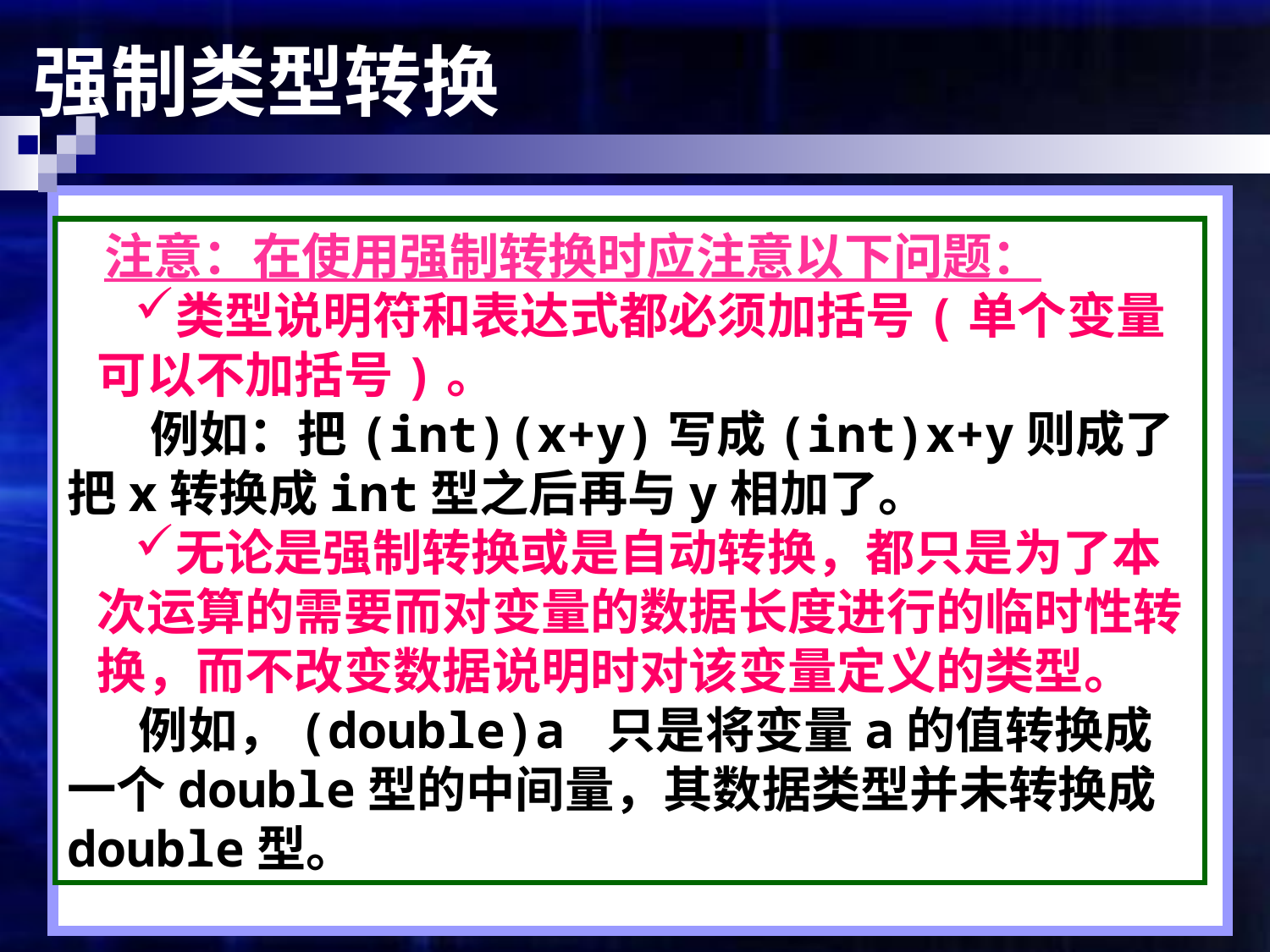

# 强制类型转换
注意：在使用强制转换时应注意以下问题：
类型说明符和表达式都必须加括号(单个变量可以不加括号)。
   例如：把(int)(x+y)写成(int)x+y则成了把x转换成int型之后再与y相加了。
无论是强制转换或是自动转换，都只是为了本次运算的需要而对变量的数据长度进行的临时性转换，而不改变数据说明时对该变量定义的类型。
  例如，(double)a 只是将变量a的值转换成一个double型的中间量，其数据类型并未转换成double型。